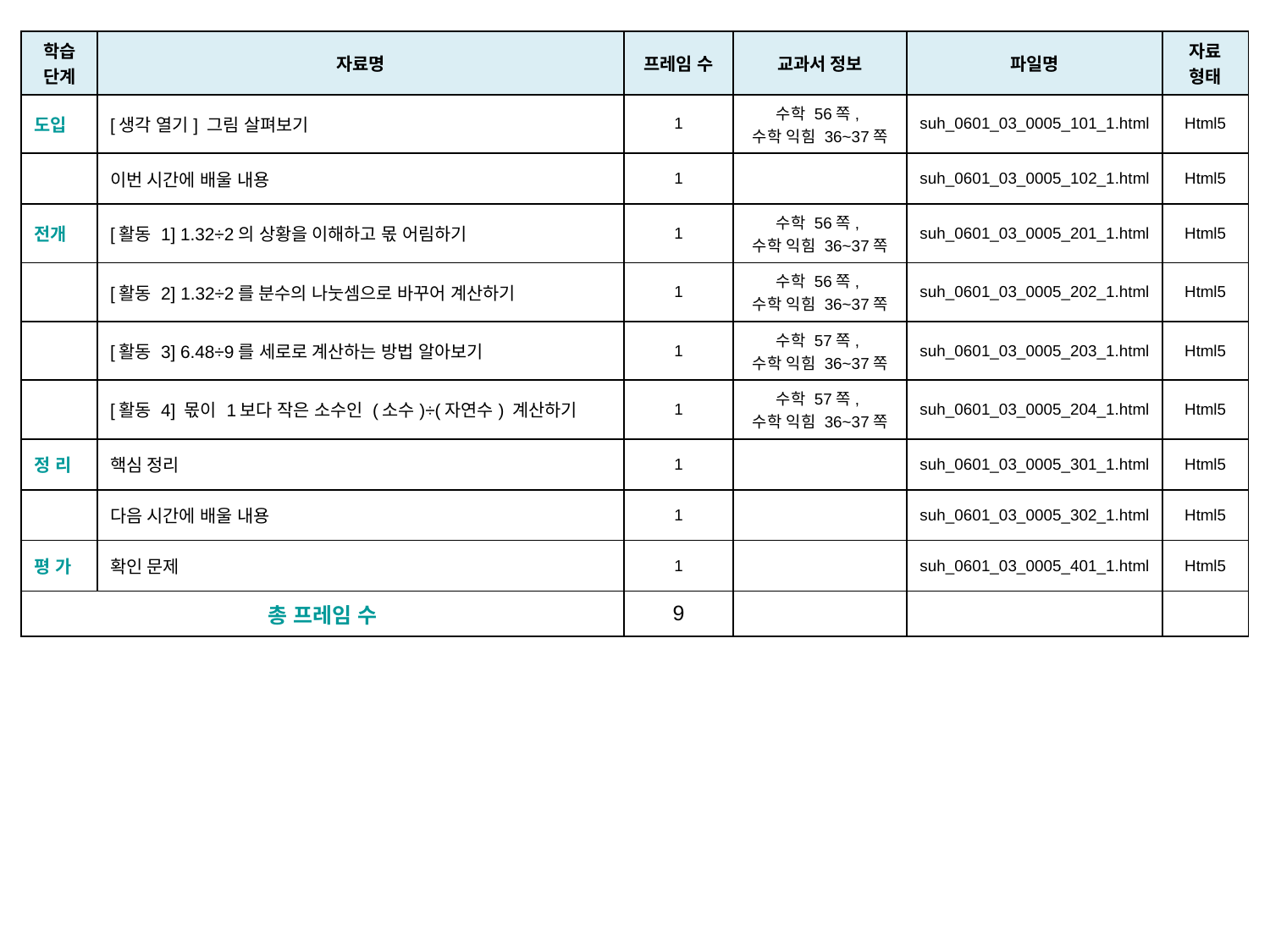

| 학습 단계 | 자료명 | 프레임 수 | 교과서 정보 | 파일명 | 자료 형태 |
| --- | --- | --- | --- | --- | --- |
| 도입 | [생각 열기] 그림 살펴보기 | 1 | 수학 56쪽, 수학 익힘 36~37쪽 | suh\_0601\_03\_0005\_101\_1.html | Html5 |
|  | 이번 시간에 배울 내용 | 1 |  | suh\_0601\_03\_0005\_102\_1.html | Html5 |
| 전개 | [활동 1] 1.32÷2의 상황을 이해하고 몫 어림하기 | 1 | 수학 56쪽, 수학 익힘 36~37쪽 | suh\_0601\_03\_0005\_201\_1.html | Html5 |
|  | [활동 2] 1.32÷2를 분수의 나눗셈으로 바꾸어 계산하기 | 1 | 수학 56쪽, 수학 익힘 36~37쪽 | suh\_0601\_03\_0005\_202\_1.html | Html5 |
|  | [활동 3] 6.48÷9를 세로로 계산하는 방법 알아보기 | 1 | 수학 57쪽, 수학 익힘 36~37쪽 | suh\_0601\_03\_0005\_203\_1.html | Html5 |
|  | [활동 4] 몫이 1보다 작은 소수인 (소수)÷(자연수) 계산하기 | 1 | 수학 57쪽, 수학 익힘 36~37쪽 | suh\_0601\_03\_0005\_204\_1.html | Html5 |
| 정 리 | 핵심 정리 | 1 |  | suh\_0601\_03\_0005\_301\_1.html | Html5 |
|  | 다음 시간에 배울 내용 | 1 |  | suh\_0601\_03\_0005\_302\_1.html | Html5 |
| 평 가 | 확인 문제 | 1 |  | suh\_0601\_03\_0005\_401\_1.html | Html5 |
| 총 프레임 수 |  | 9 |  |  |  |